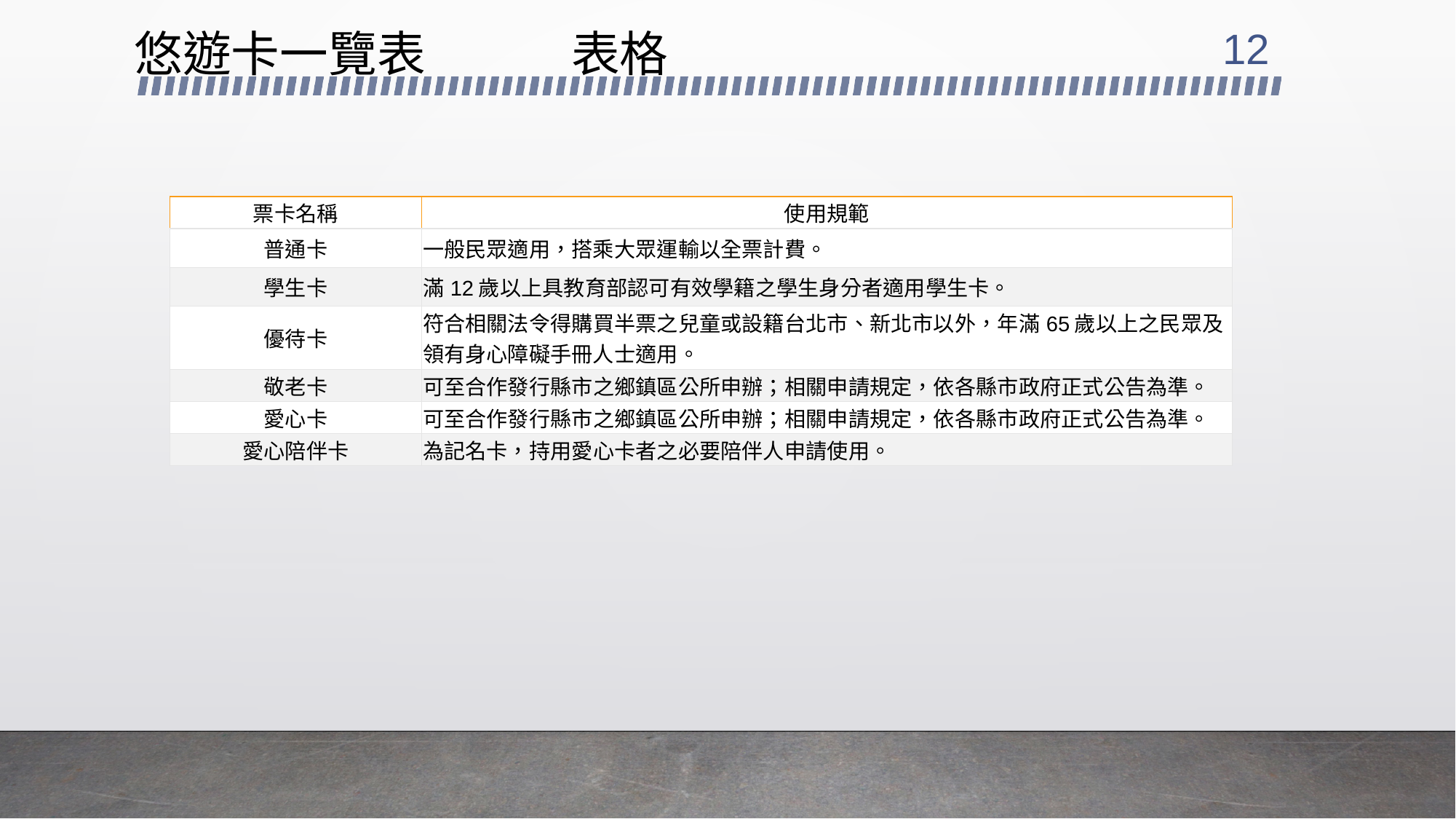

12
悠遊卡一覽表　　　表格
| 票卡名稱 | 使用規範 |
| --- | --- |
| 普通卡 | 一般民眾適用，搭乘大眾運輸以全票計費。 |
| 學生卡 | 滿12歲以上具教育部認可有效學籍之學生身分者適用學生卡。 |
| 優待卡 | 符合相關法令得購買半票之兒童或設籍台北市、新北市以外，年滿65歲以上之民眾及領有身心障礙手冊人士適用。 |
| 敬老卡 | 可至合作發行縣市之鄉鎮區公所申辦；相關申請規定，依各縣市政府正式公告為準。 |
| 愛心卡 | 可至合作發行縣市之鄉鎮區公所申辦；相關申請規定，依各縣市政府正式公告為準。 |
| 愛心陪伴卡 | 為記名卡，持用愛心卡者之必要陪伴人申請使用。 |
|  |  |